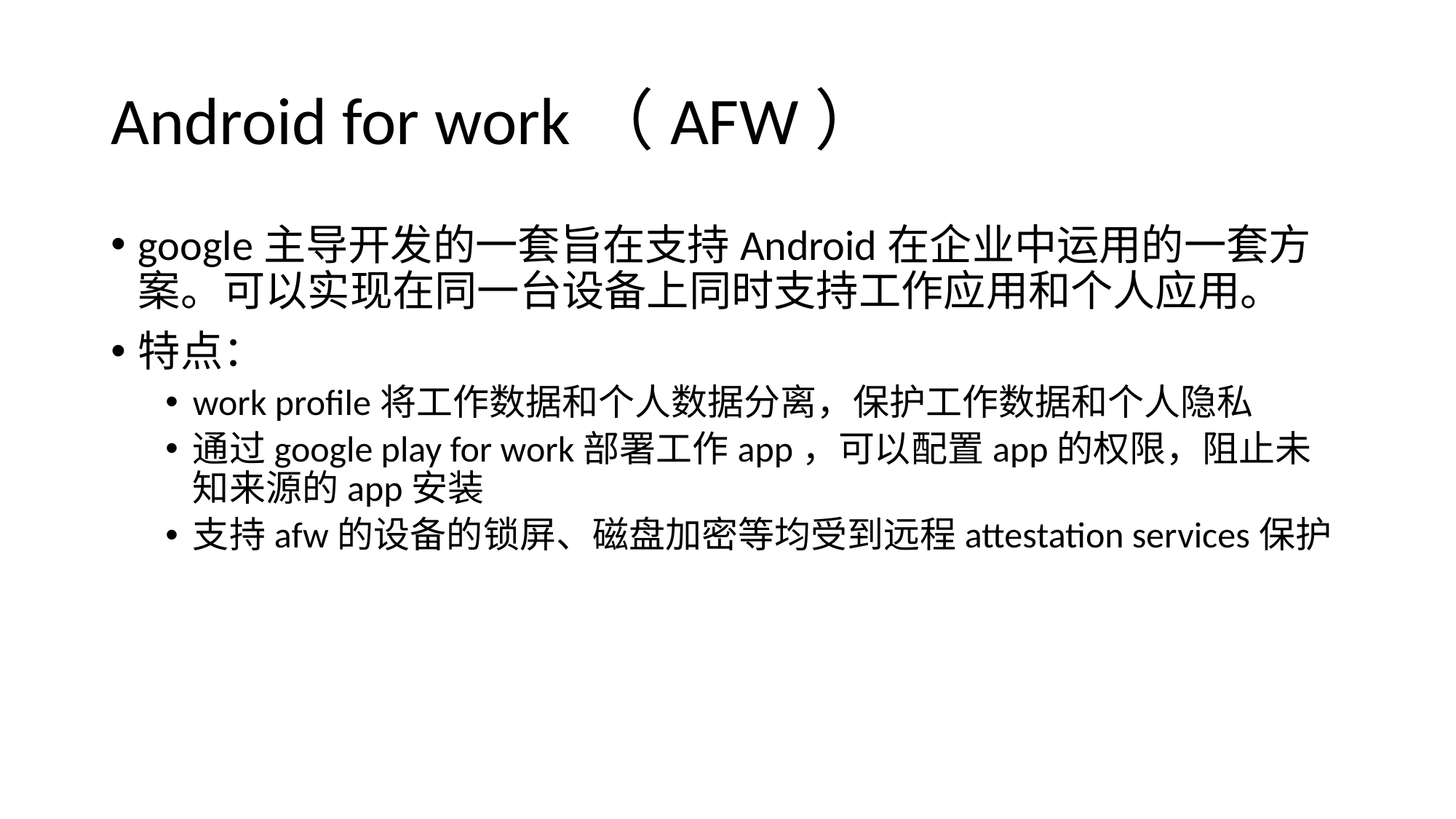

# Android for work（AFW）
google主导开发的一套旨在支持Android在企业中运用的一套方案。可以实现在同一台设备上同时支持工作应用和个人应用。
特点：
work profile将工作数据和个人数据分离，保护工作数据和个人隐私
通过google play for work部署工作app，可以配置app的权限，阻止未知来源的app安装
支持afw的设备的锁屏、磁盘加密等均受到远程attestation services保护